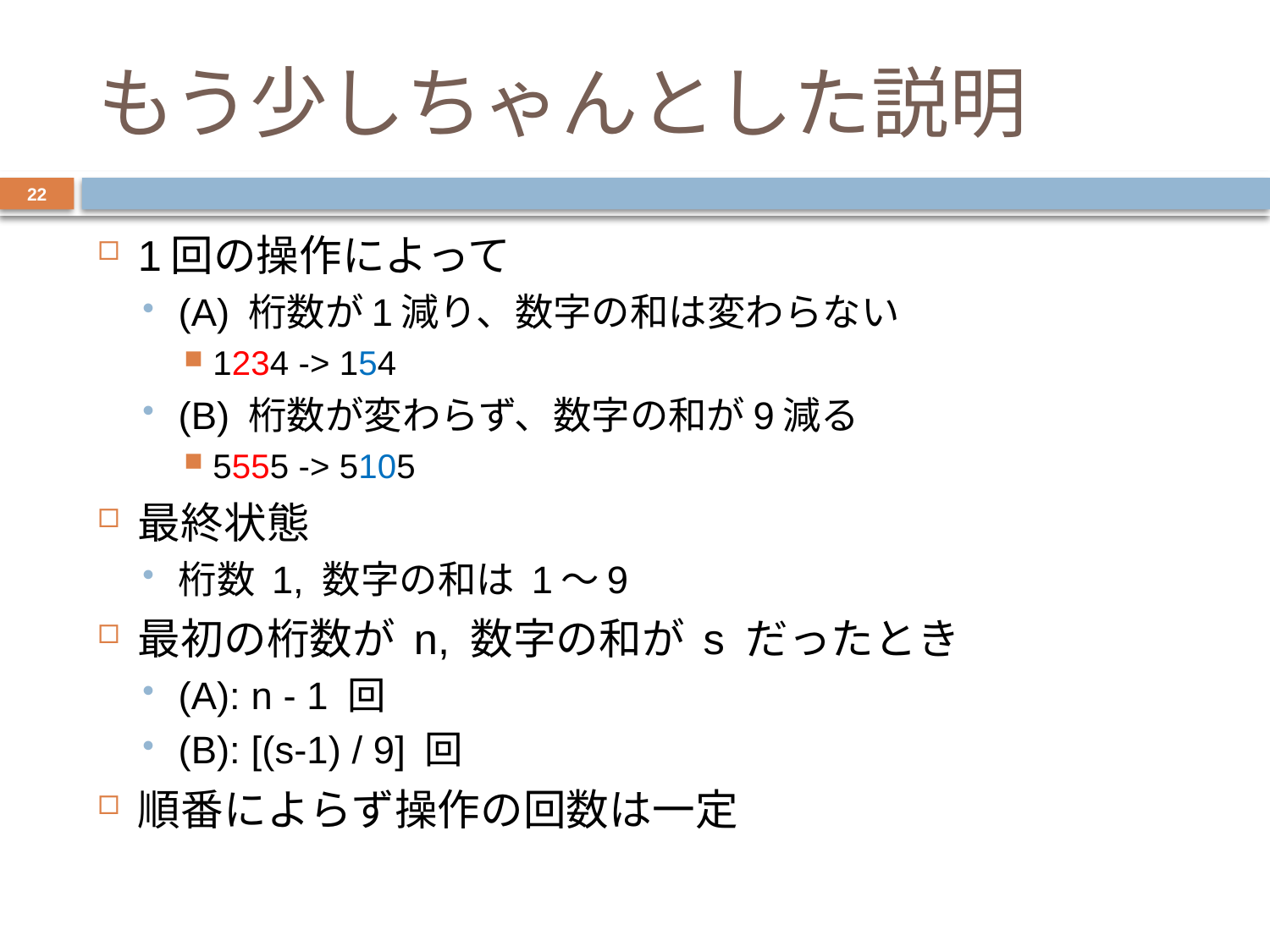

# もう少しちゃんとした説明
22
1回の操作によって
(A) 桁数が1減り、数字の和は変わらない
1234 -> 154
(B) 桁数が変わらず、数字の和が9減る
5555 -> 5105
最終状態
桁数 1, 数字の和は 1～9
最初の桁数が n, 数字の和が s だったとき
(A): n - 1 回
(B): [(s-1) / 9] 回
順番によらず操作の回数は一定